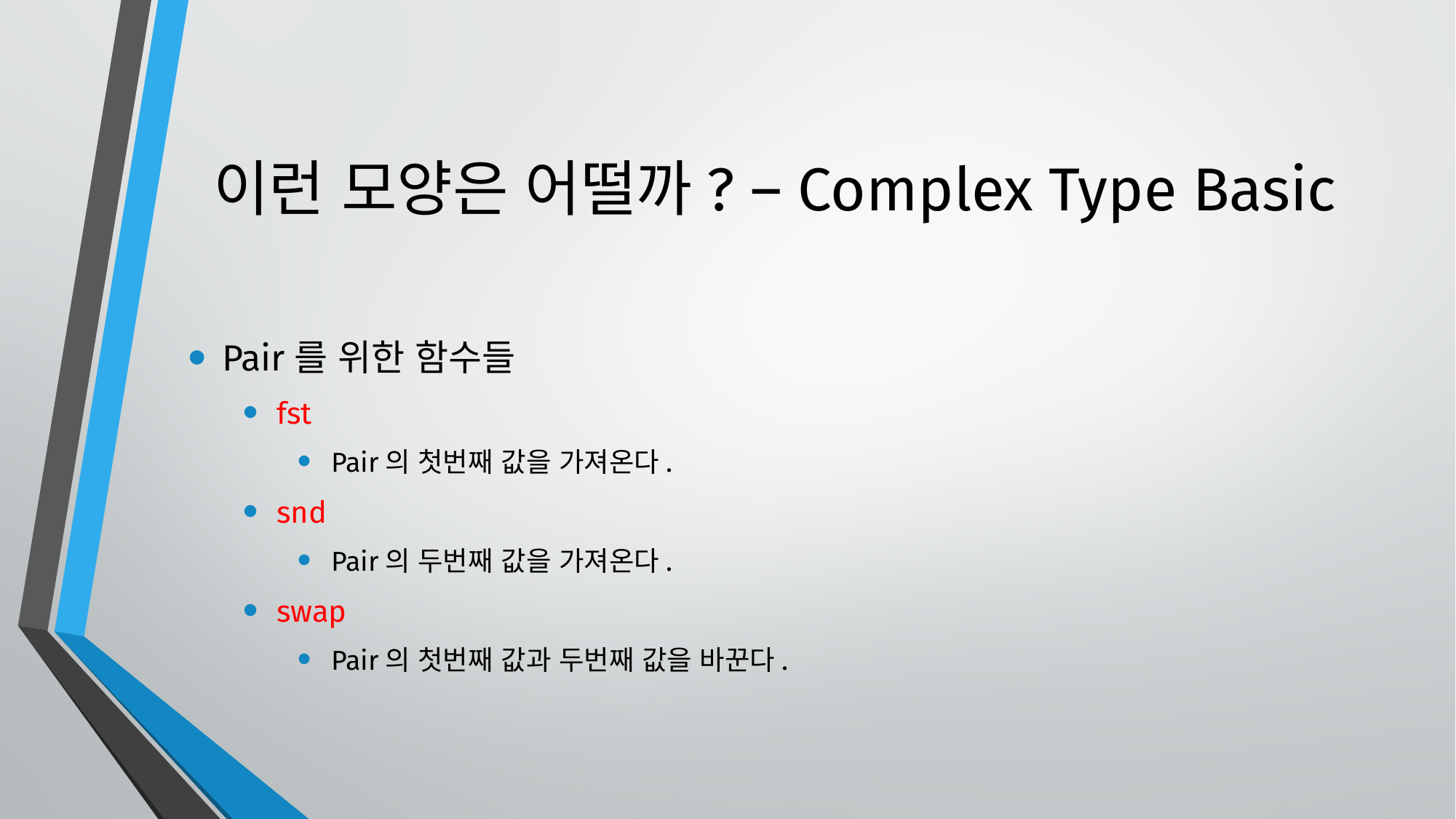

# 이런 모양은 어떨까? – Complex Type Basic
Pair를 위한 함수들
fst
Pair의 첫번째 값을 가져온다.
snd
Pair의 두번째 값을 가져온다.
swap
Pair의 첫번째 값과 두번째 값을 바꾼다.